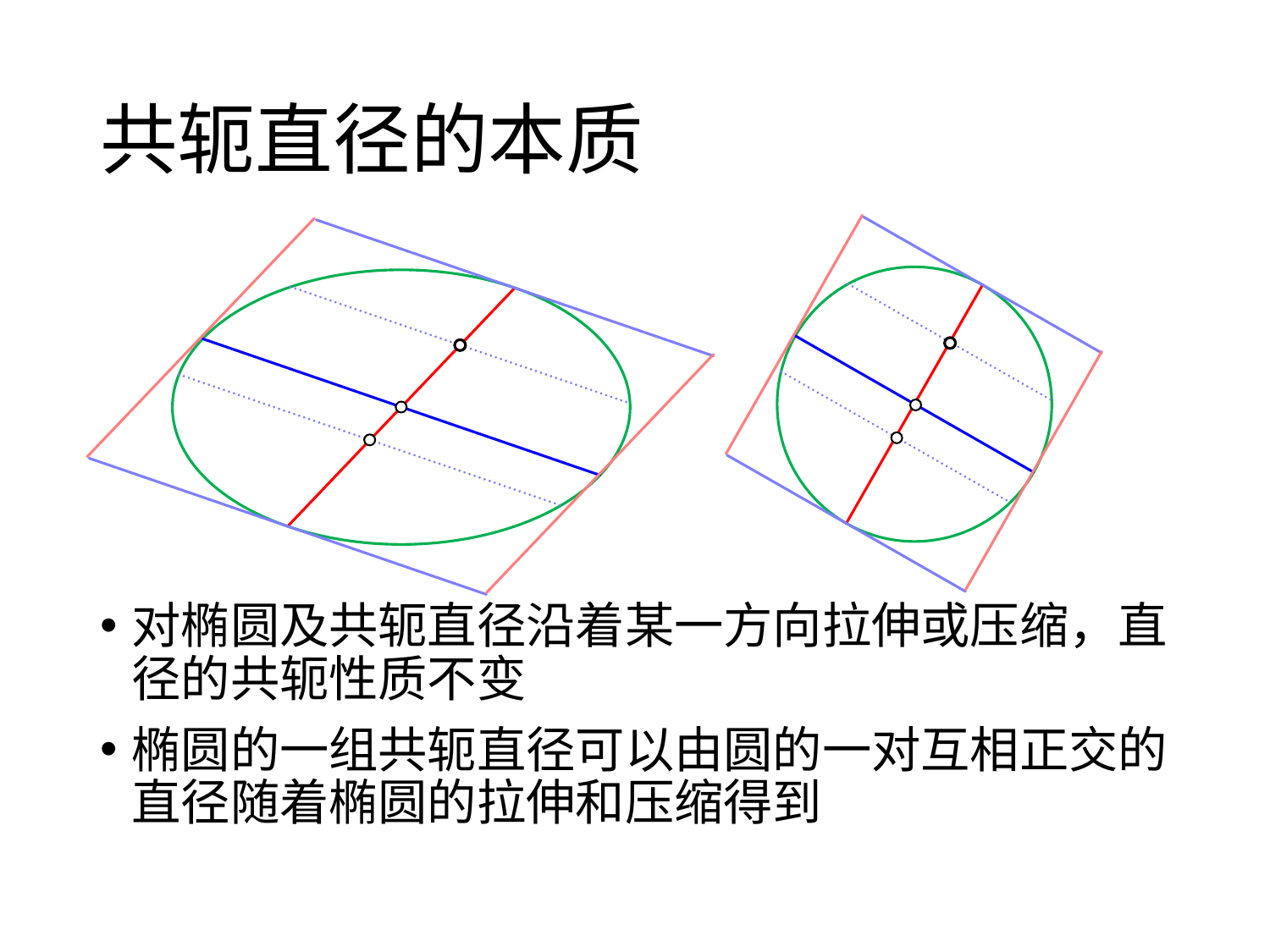

# 共轭直径的本质

对椭圆及共轭直径沿着某一方向拉伸或压缩，直径的共轭性质不变
椭圆的一组共轭直径可以由圆的一对互相正交的直径随着椭圆的拉伸和压缩得到